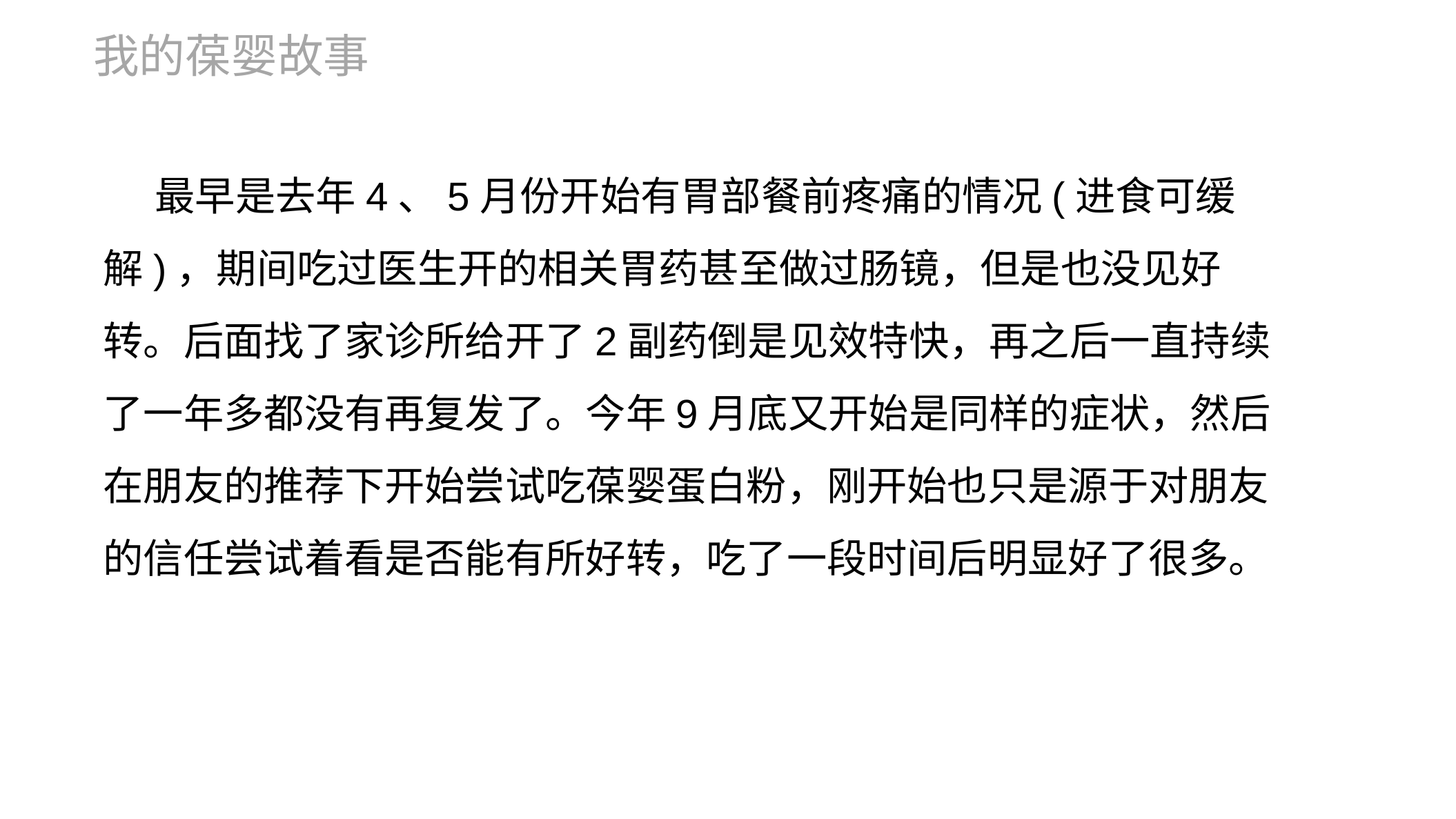

我的葆婴故事
最早是去年4、5月份开始有胃部餐前疼痛的情况(进食可缓解)，期间吃过医生开的相关胃药甚至做过肠镜，但是也没见好转。后面找了家诊所给开了2副药倒是见效特快，再之后一直持续了一年多都没有再复发了。今年9月底又开始是同样的症状，然后在朋友的推荐下开始尝试吃葆婴蛋白粉，刚开始也只是源于对朋友的信任尝试着看是否能有所好转，吃了一段时间后明显好了很多。